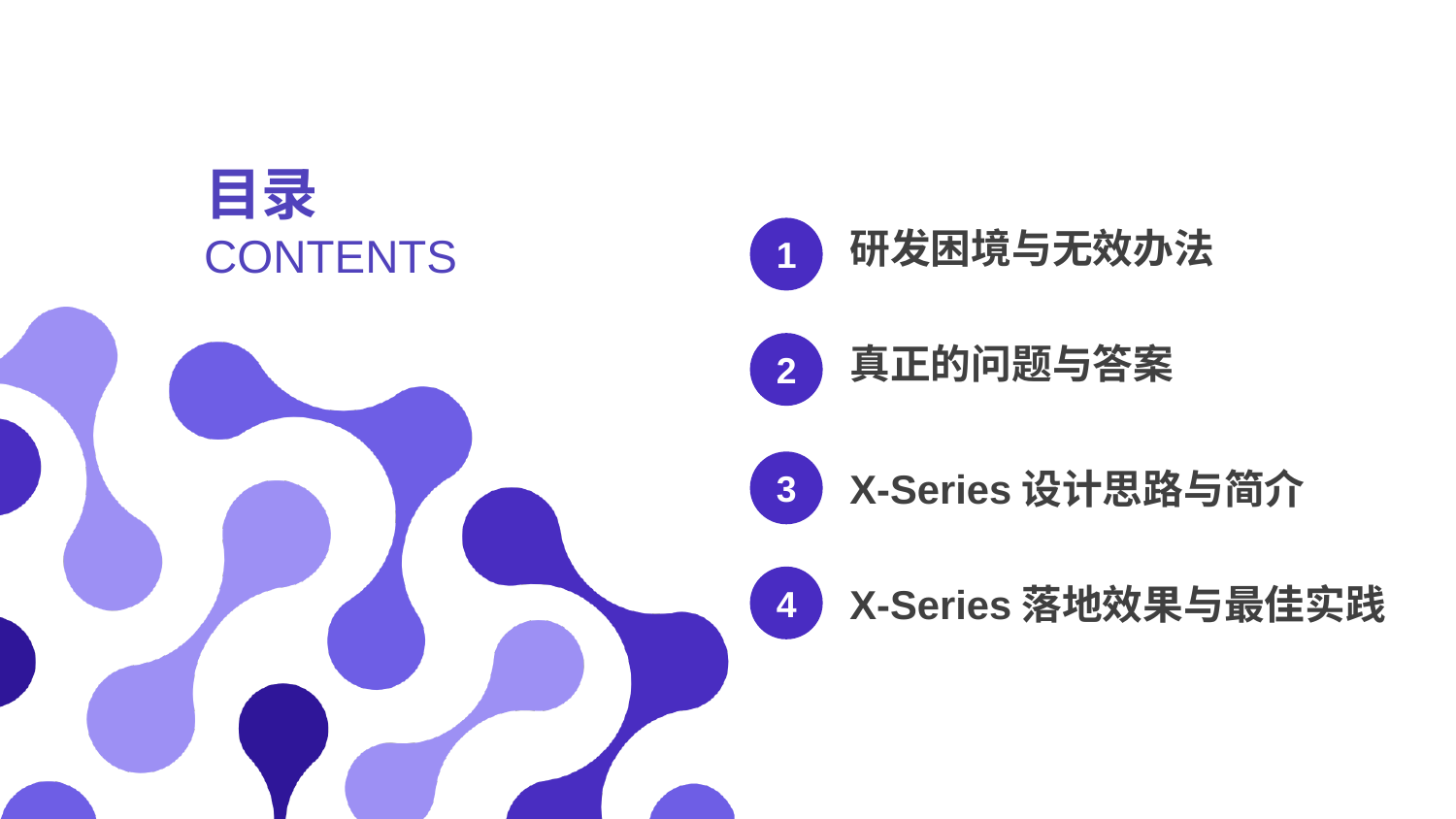

1
研发困境与无效办法
2
真正的问题与答案
3
X-Series设计思路与简介
4
X-Series落地效果与最佳实践